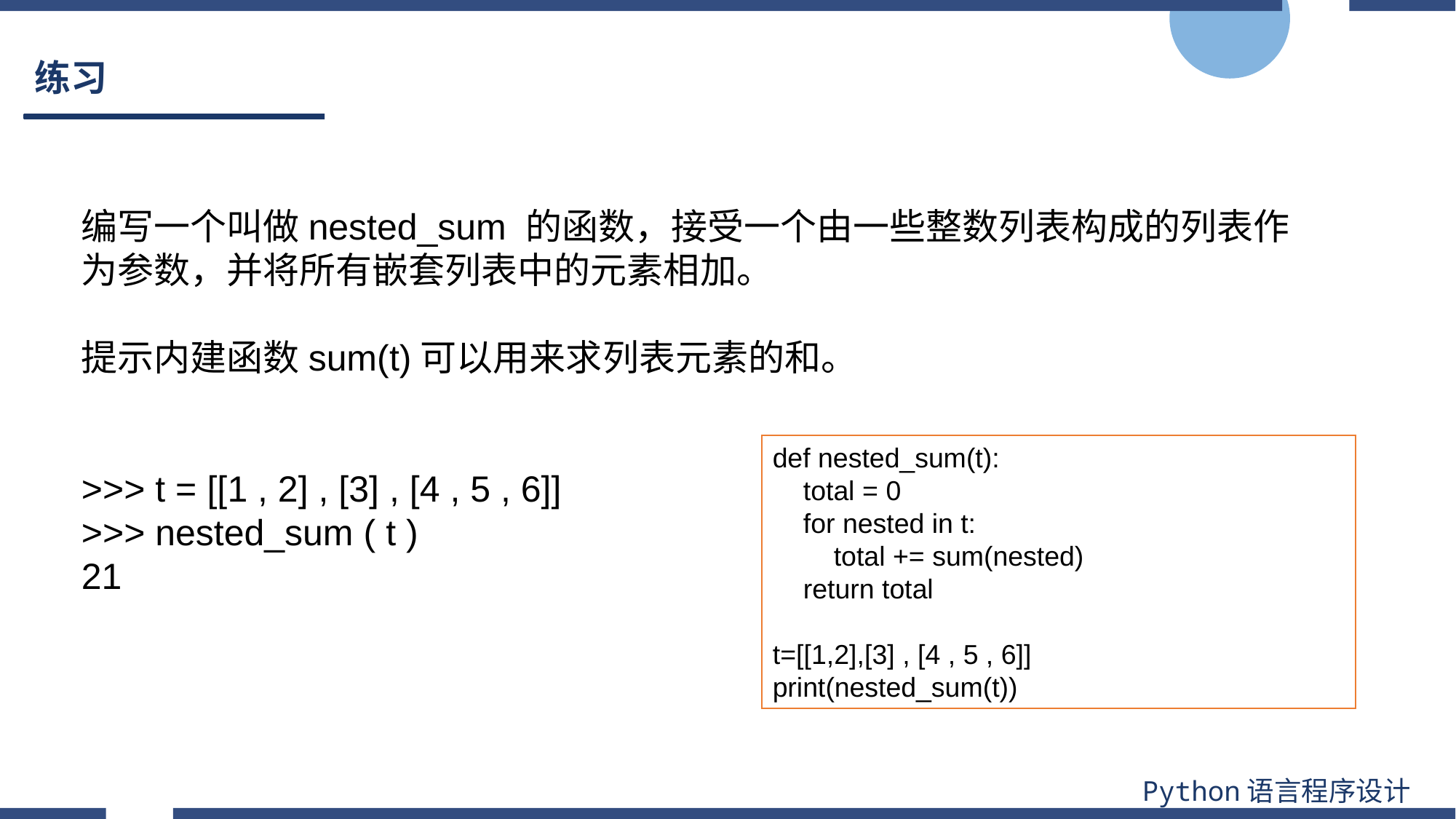

# 练习
编写一个叫做nested_sum 的函数，接受一个由一些整数列表构成的列表作 为参数，并将所有嵌套列表中的元素相加。

提示内建函数sum(t)可以用来求列表元素的和。

>>> t = [[1 , 2] , [3] , [4 , 5 , 6]]
>>> nested_sum ( t )
21
def nested_sum(t):
    total = 0
    for nested in t:
        total += sum(nested)
    return total

t=[[1,2],[3] , [4 , 5 , 6]]
print(nested_sum(t))